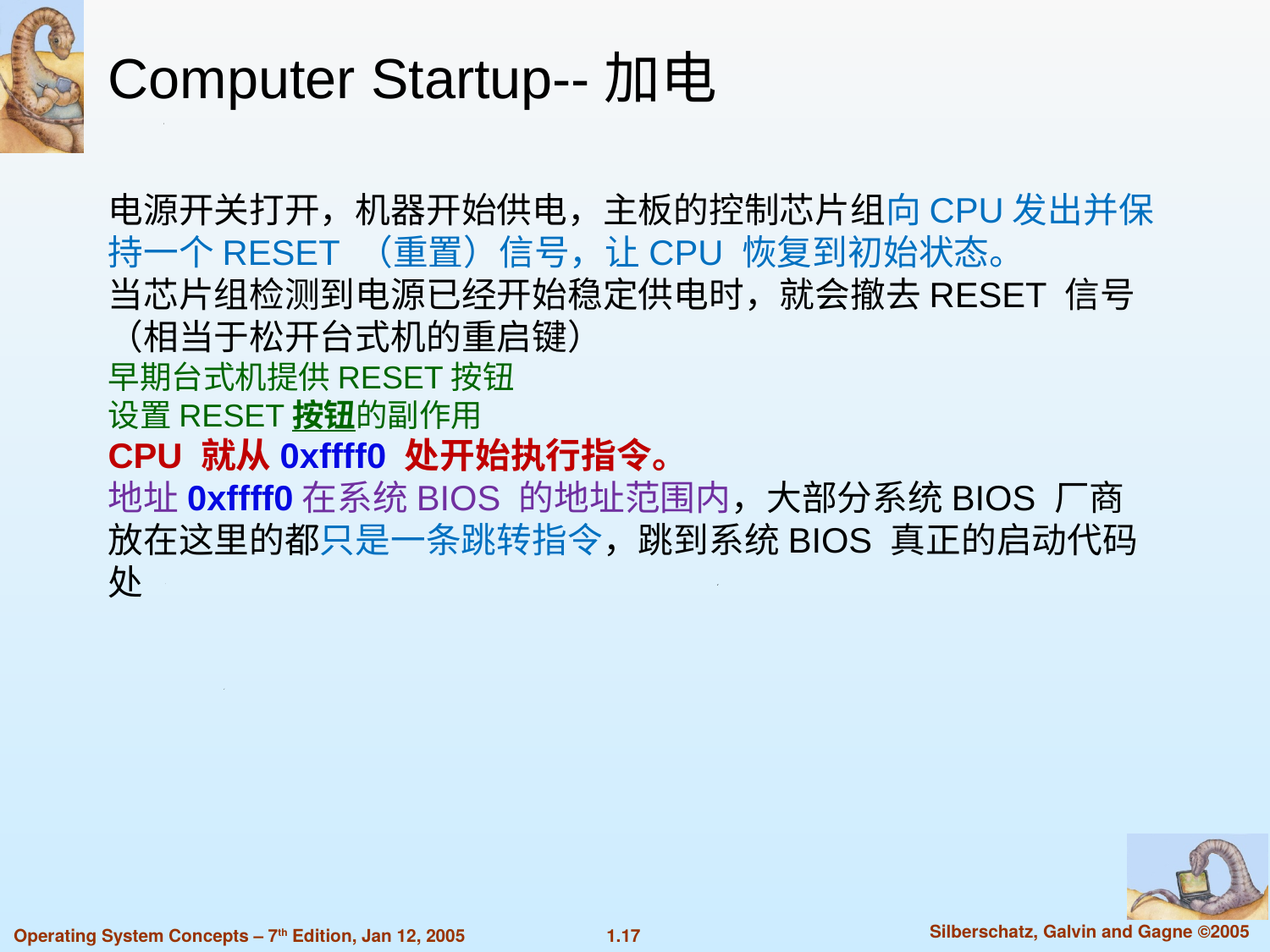

Computer Startup--加电
电源开关打开，机器开始供电，主板的控制芯片组向CPU发出并保持一个RESET （重置）信号，让CPU 恢复到初始状态。
当芯片组检测到电源已经开始稳定供电时，就会撤去RESET 信号（相当于松开台式机的重启键）
早期台式机提供RESET按钮
设置RESET按钮的副作用
CPU 就从0xffff0 处开始执行指令。
地址0xffff0在系统BIOS 的地址范围内，大部分系统BIOS 厂商放在这里的都只是一条跳转指令，跳到系统BIOS 真正的启动代码处